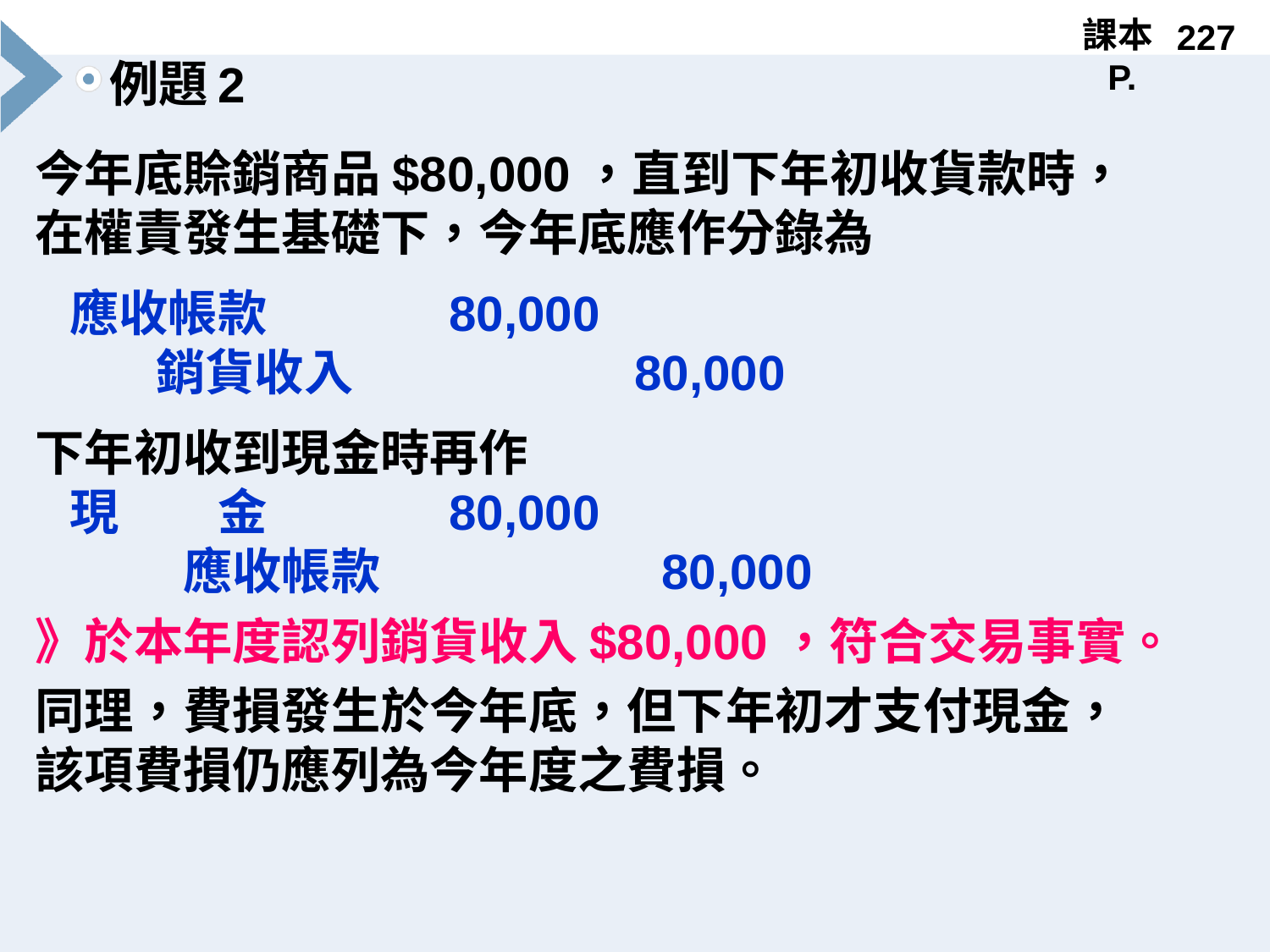

227
# 2
今年底賒銷商品$80,000，直到下年初收貨款時，
在權責發生基礎下，今年底應作分錄為
  應收帳款　　　  80,000
　  　銷貨收入　　　　　  80,000
下年初收到現金時再作
  現　　金　　　  80,000
　　　應收帳款　　　　　  80,000
》於本年度認列銷貨收入$80,000，符合交易事實。
同理，費損發生於今年底，但下年初才支付現金，
該項費損仍應列為今年度之費損。